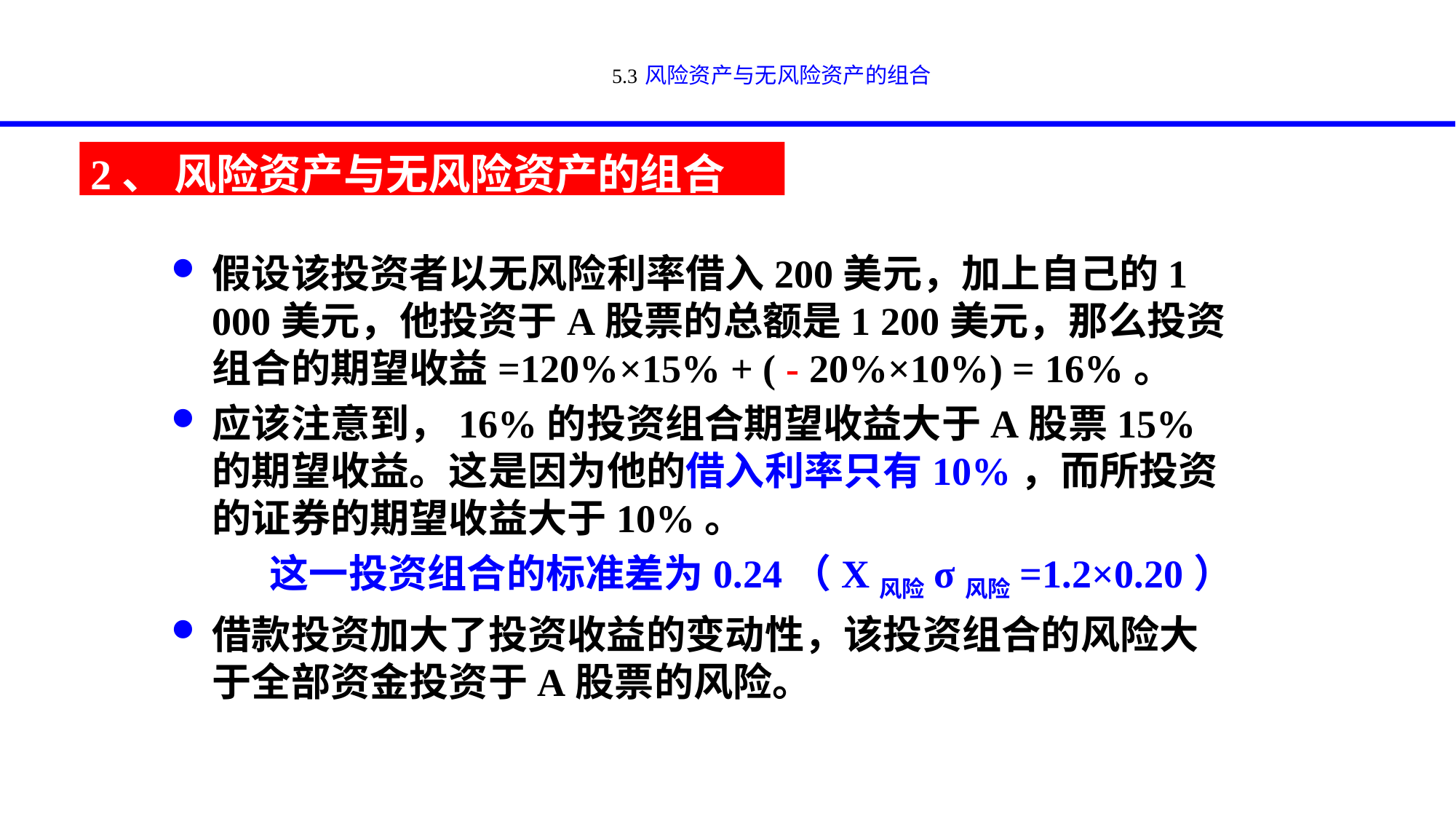

# 5.3 风险资产与无风险资产的组合
2、 风险资产与无风险资产的组合
假设该投资者以无风险利率借入200美元，加上自己的1 000美元，他投资于A股票的总额是1 200美元，那么投资组合的期望收益=120%×15% + ( - 20%×10%) = 16%。
应该注意到，16%的投资组合期望收益大于A股票15%的期望收益。这是因为他的借入利率只有10%，而所投资的证券的期望收益大于10%。
          这一投资组合的标准差为0.24（X风险σ风险=1.2×0.20）
借款投资加大了投资收益的变动性，该投资组合的风险大于全部资金投资于A股票的风险。